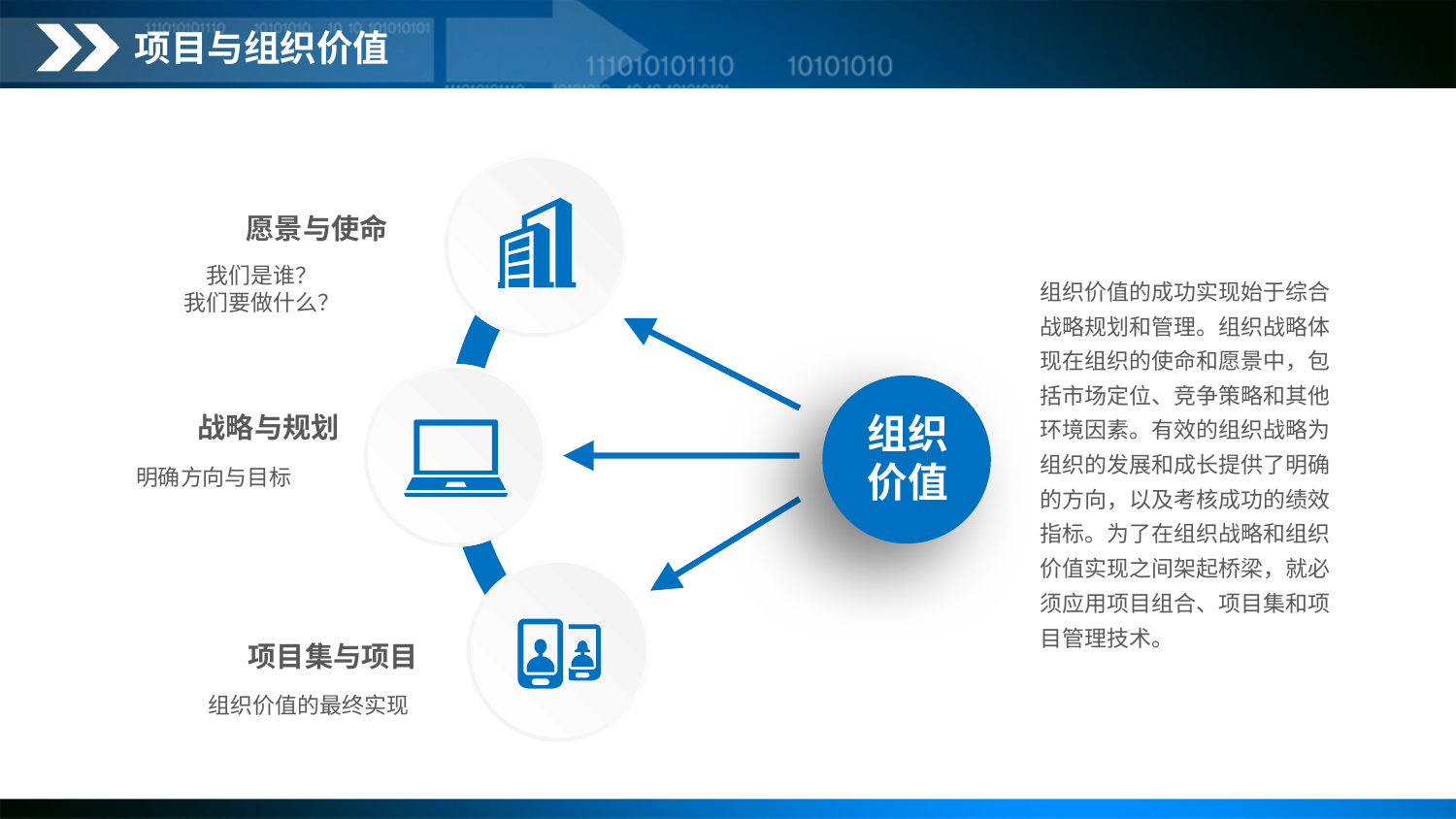

项目与组织价值

愿景与使命
我们是谁？
我们要做什么？
组织价值的成功实现始于综合战略规划和管理。组织战略体现在组织的使命和愿景中，包括市场定位、竞争策略和其他环境因素。有效的组织战略为组织的发展和成长提供了明确的方向，以及考核成功的绩效指标。为了在组织战略和组织价值实现之间架起桥梁，就必须应用项目组合、项目集和项目管理技术。

组织
价值
战略与规划

明确方向与目标

项目集与项目
组织价值的最终实现